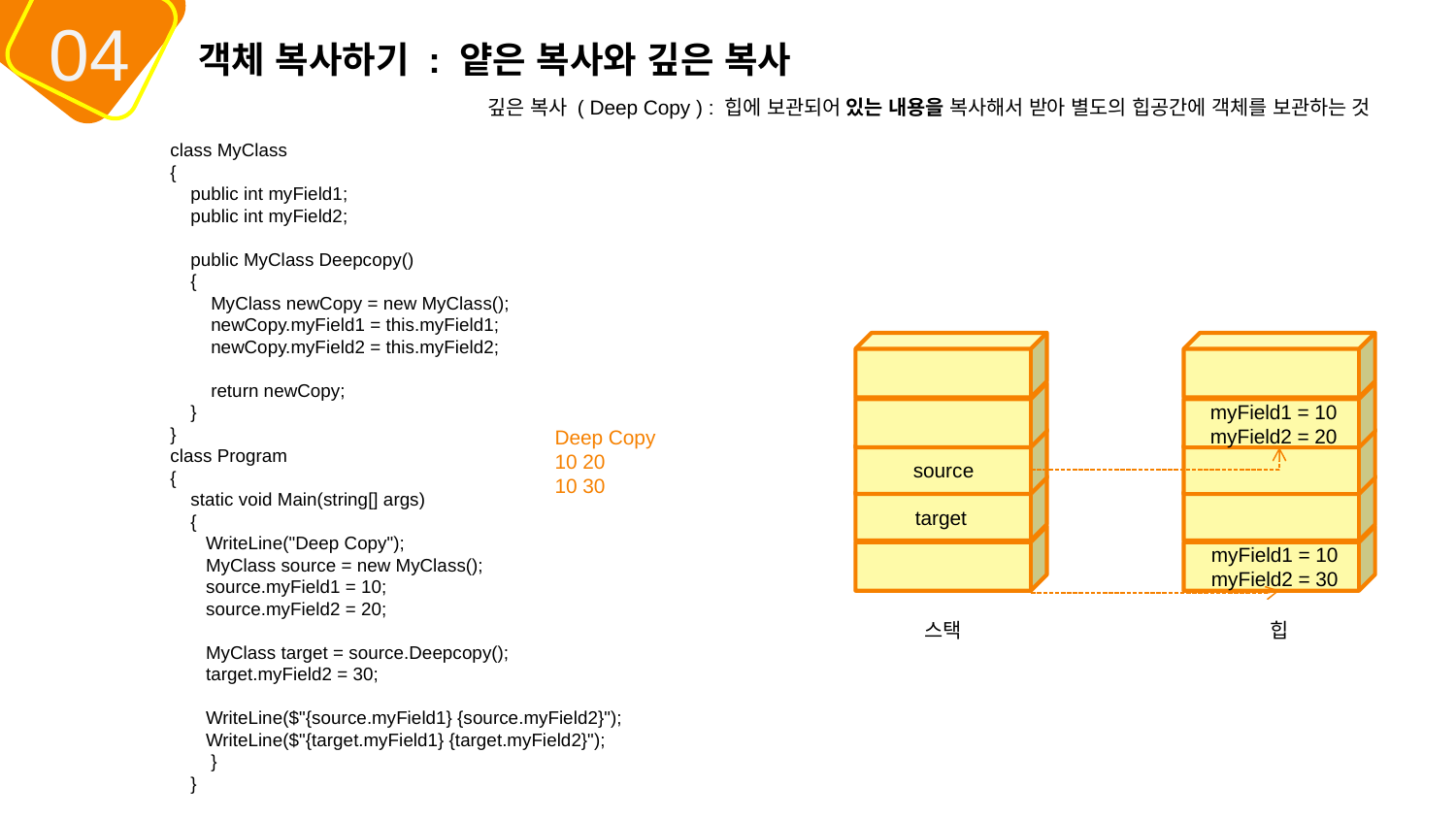

04
객체 복사하기 : 얕은 복사와 깊은 복사
깊은 복사 ( Deep Copy ) : 힙에 보관되어 있는 내용을 복사해서 받아 별도의 힙공간에 객체를 보관하는 것
class MyClass
{
    public int myField1;
    public int myField2;

    public MyClass Deepcopy()
    {
        MyClass newCopy = new MyClass();
        newCopy.myField1 = this.myField1;
        newCopy.myField2 = this.myField2;

        return newCopy;
    }
}
class Program
{
    static void Main(string[] args)
    {
       WriteLine("Deep Copy");
       MyClass source = new MyClass();
       source.myField1 = 10;
       source.myField2 = 20;

       MyClass target = source.Deepcopy();
       target.myField2 = 30;

       WriteLine($"{source.myField1} {source.myField2}");
       WriteLine($"{target.myField1} {target.myField2}");
        }
    }

myField1 = 10
myField2 = 20
Deep Copy
10 20
10 30

source

target

myField1 = 10
myField2 = 30
스택
힙